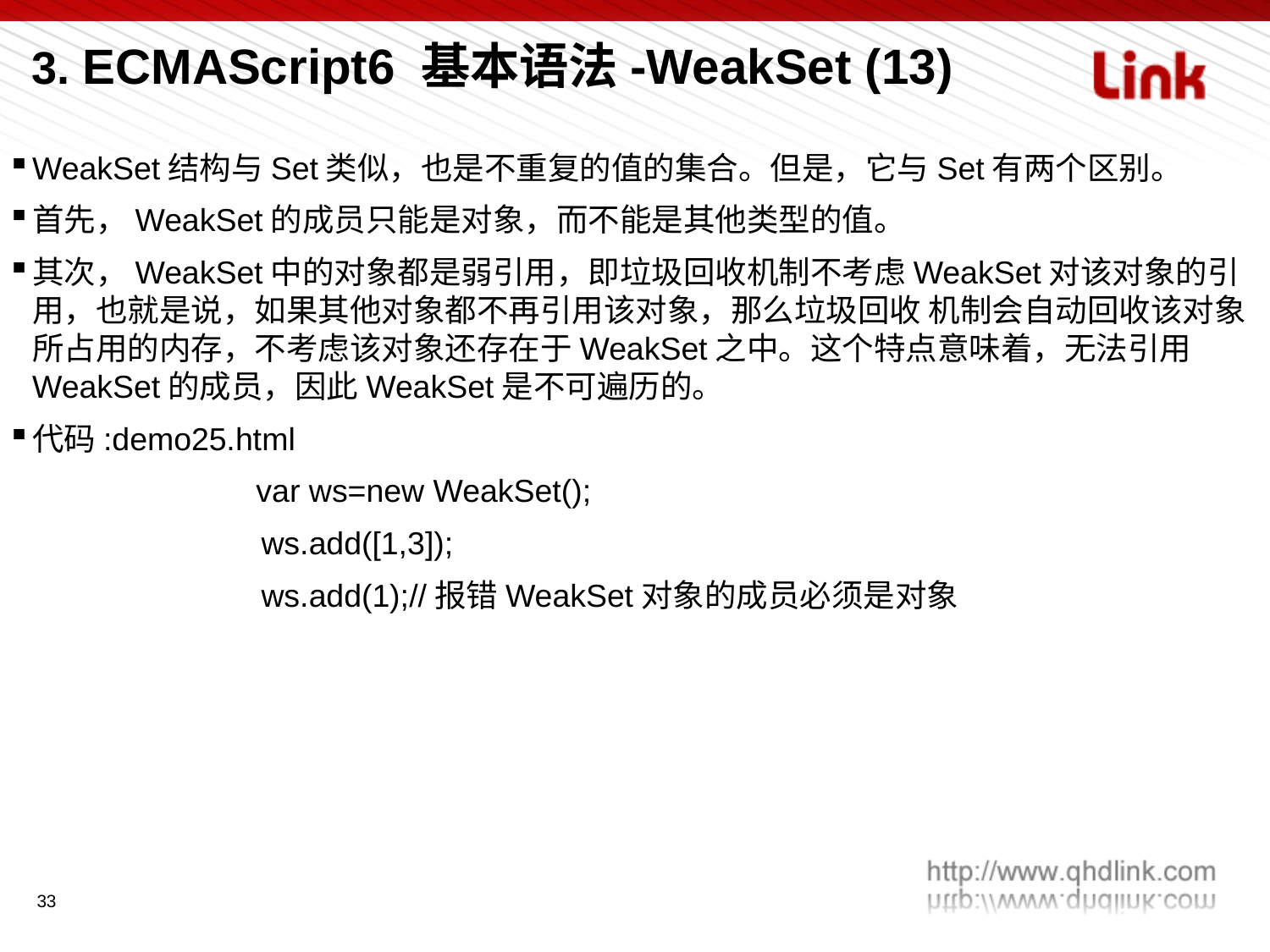

3. ECMAScript6 基本语法-WeakSet (13)
WeakSet结构与Set类似，也是不重复的值的集合。但是，它与Set有两个区别。
首先，WeakSet的成员只能是对象，而不能是其他类型的值。
其次，WeakSet中的对象都是弱引用，即垃圾回收机制不考虑WeakSet对该对象的引用，也就是说，如果其他对象都不再引用该对象，那么垃圾回收 机制会自动回收该对象所占用的内存，不考虑该对象还存在于WeakSet之中。这个特点意味着，无法引用WeakSet的成员，因此WeakSet是不可遍历的。
代码:demo25.html
                            var ws=new WeakSet();
		ws.add([1,3]);
		ws.add(1);//报错WeakSet对象的成员必须是对象
33